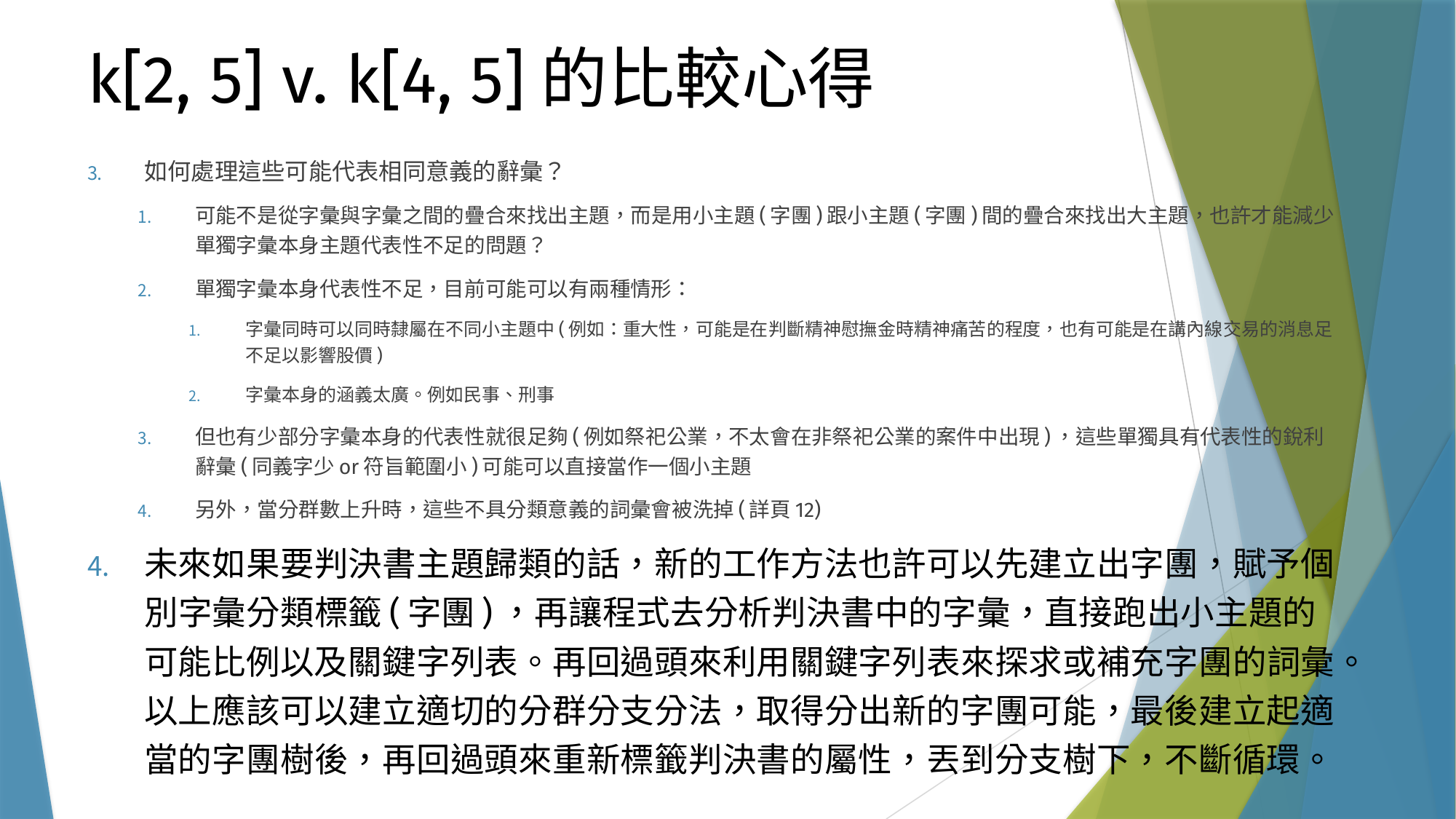

k[2, 5] v. k[4, 5]的比較心得
如何處理這些可能代表相同意義的辭彙？
可能不是從字彙與字彙之間的疊合來找出主題，而是用小主題(字團)跟小主題(字團)間的疊合來找出大主題，也許才能減少單獨字彙本身主題代表性不足的問題？
單獨字彙本身代表性不足，目前可能可以有兩種情形：
字彙同時可以同時隸屬在不同小主題中(例如：重大性，可能是在判斷精神慰撫金時精神痛苦的程度，也有可能是在講內線交易的消息足不足以影響股價)
字彙本身的涵義太廣。例如民事、刑事
但也有少部分字彙本身的代表性就很足夠(例如祭祀公業，不太會在非祭祀公業的案件中出現)，這些單獨具有代表性的銳利辭彙(同義字少or符旨範圍小)可能可以直接當作一個小主題
另外，當分群數上升時，這些不具分類意義的詞彙會被洗掉(詳頁12)
未來如果要判決書主題歸類的話，新的工作方法也許可以先建立出字團，賦予個別字彙分類標籤(字團)，再讓程式去分析判決書中的字彙，直接跑出小主題的可能比例以及關鍵字列表。再回過頭來利用關鍵字列表來探求或補充字團的詞彙。以上應該可以建立適切的分群分支分法，取得分出新的字團可能，最後建立起適當的字團樹後，再回過頭來重新標籤判決書的屬性，丟到分支樹下，不斷循環。